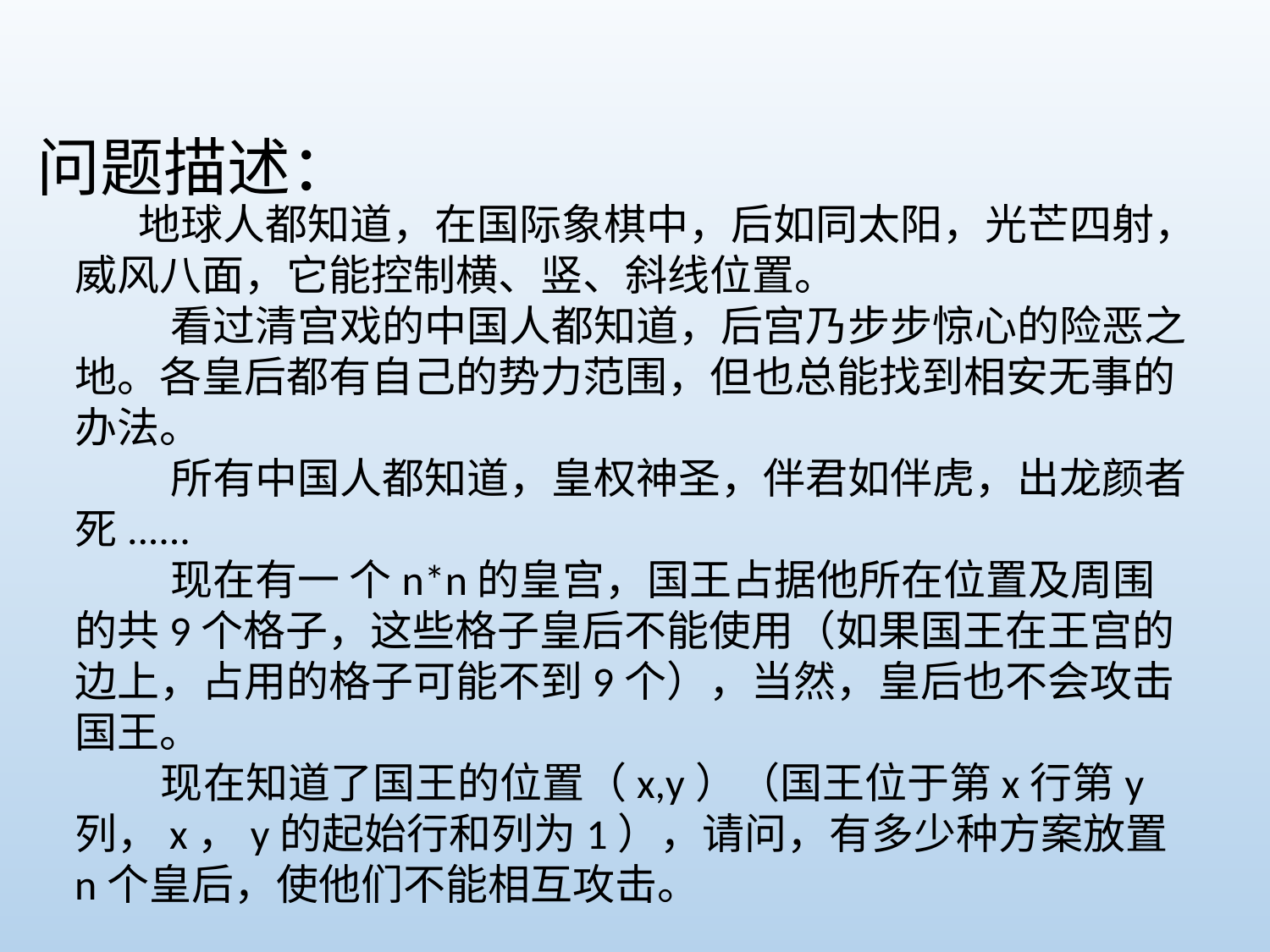

问题描述：
         地球人都知道，在国际象棋中，后如同太阳，光芒四射，威风八面，它能控制横、竖、斜线位置。
         看过清宫戏的中国人都知道，后宫乃步步惊心的险恶之地。各皇后都有自己的势力范围，但也总能找到相安无事的办法。
         所有中国人都知道，皇权神圣，伴君如伴虎，出龙颜者死......
         现在有一 个n*n的皇宫，国王占据他所在位置及周围的共9个格子，这些格子皇后不能使用（如果国王在王宫的边上，占用的格子可能不到9个），当然，皇后也不会攻击国王。
        现在知道了国王的位置（x,y）（国王位于第x行第y列，x，y的起始行和列为1），请问，有多少种方案放置n个皇后，使他们不能相互攻击。